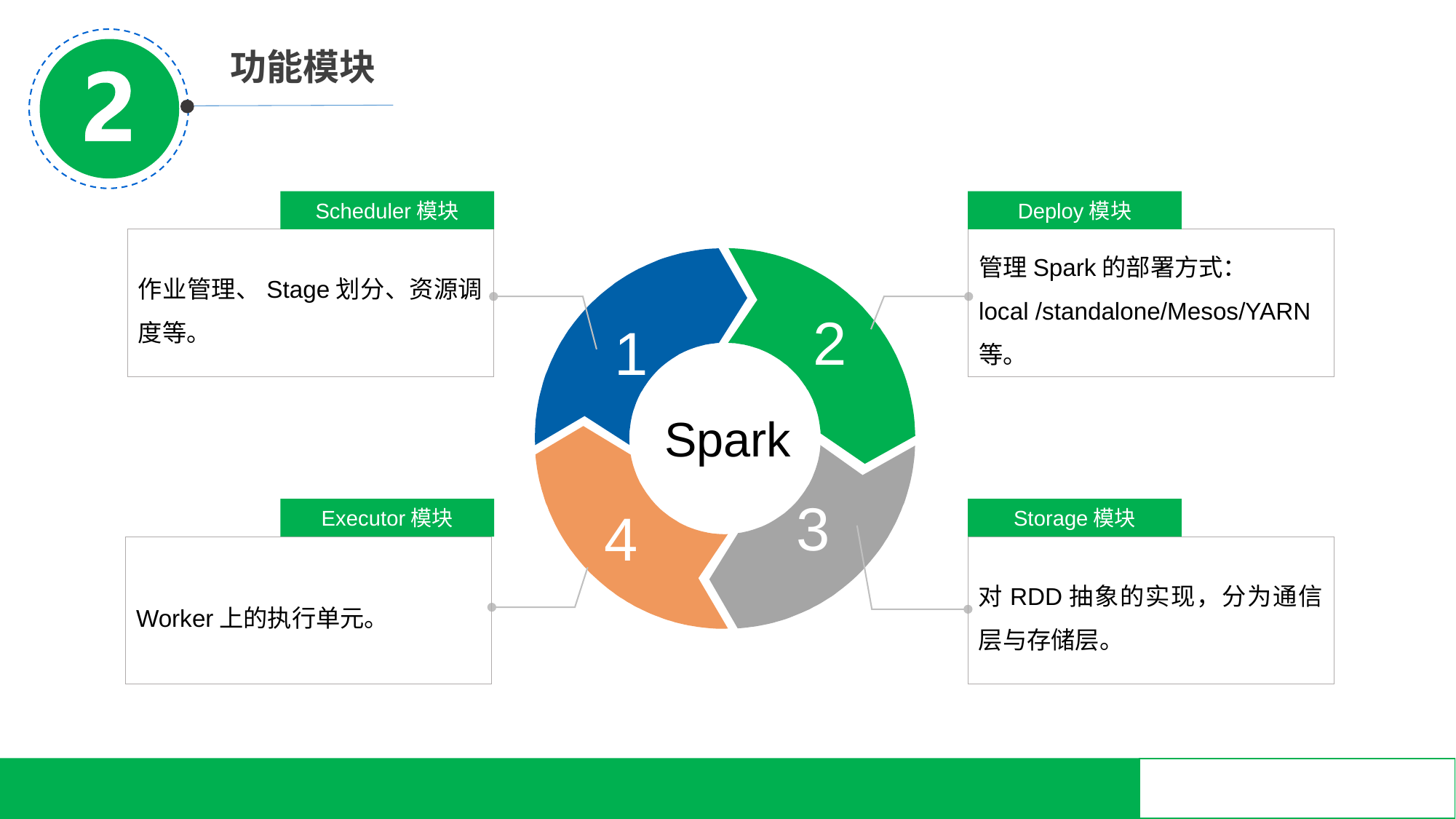

功能模块

Scheduler模块
作业管理、Stage划分、资源调度等。
Deploy模块
管理Spark的部署方式：local /standalone/Mesos/YARN等。
Executor模块
Worker上的执行单元。
Storage模块
对RDD抽象的实现，分为通信层与存储层。

2
1
Spark
3
4